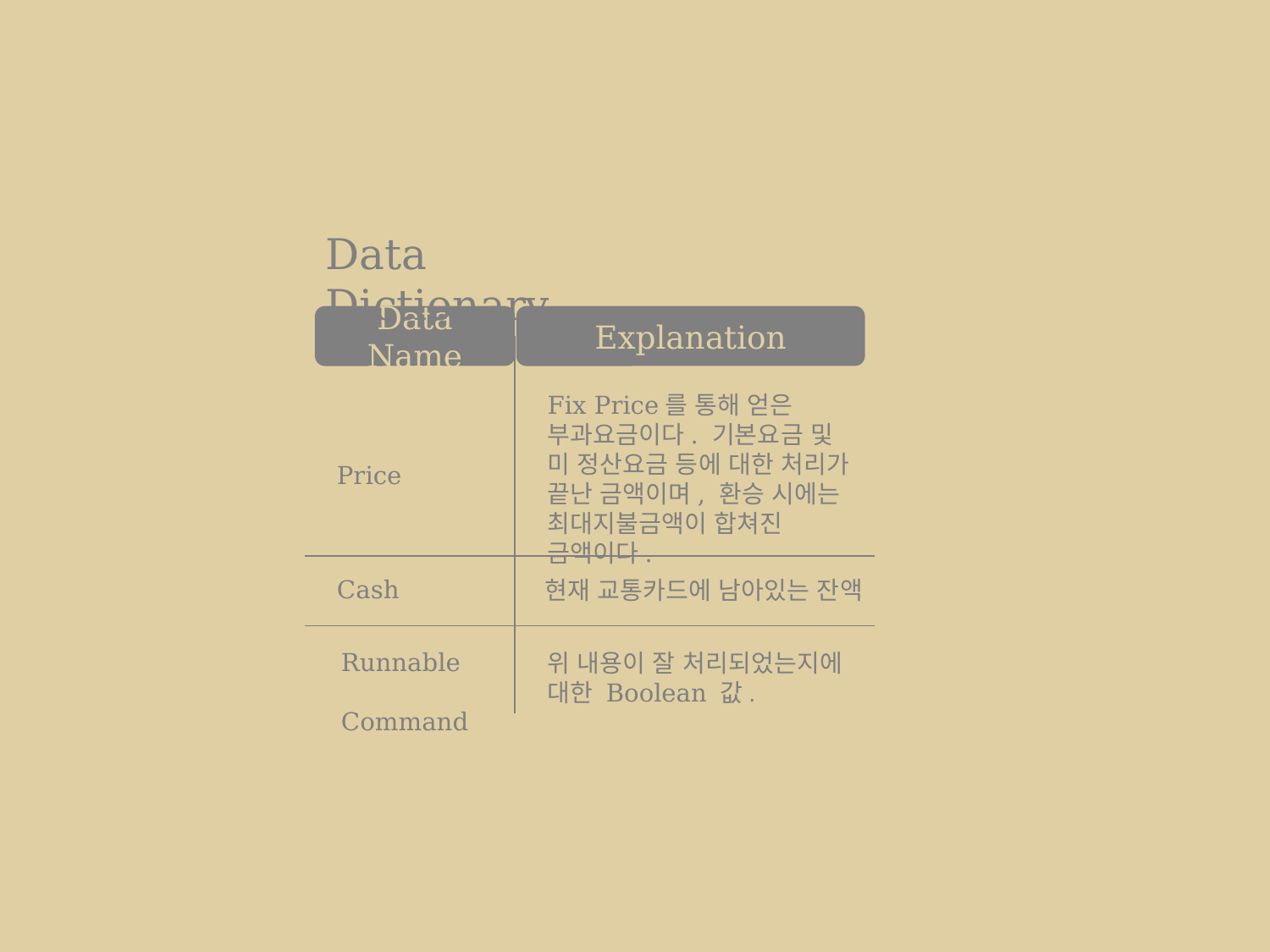

Data Dictionary
Data Name
Explanation
Fix Price를 통해 얻은 부과요금이다. 기본요금 및 미 정산요금 등에 대한 처리가 끝난 금액이며, 환승 시에는 최대지불금액이 합쳐진 금액이다.
Price
Cash
현재 교통카드에 남아있는 잔액
Runnable
      Command
위 내용이 잘 처리되었는지에 대한 Boolean 값.